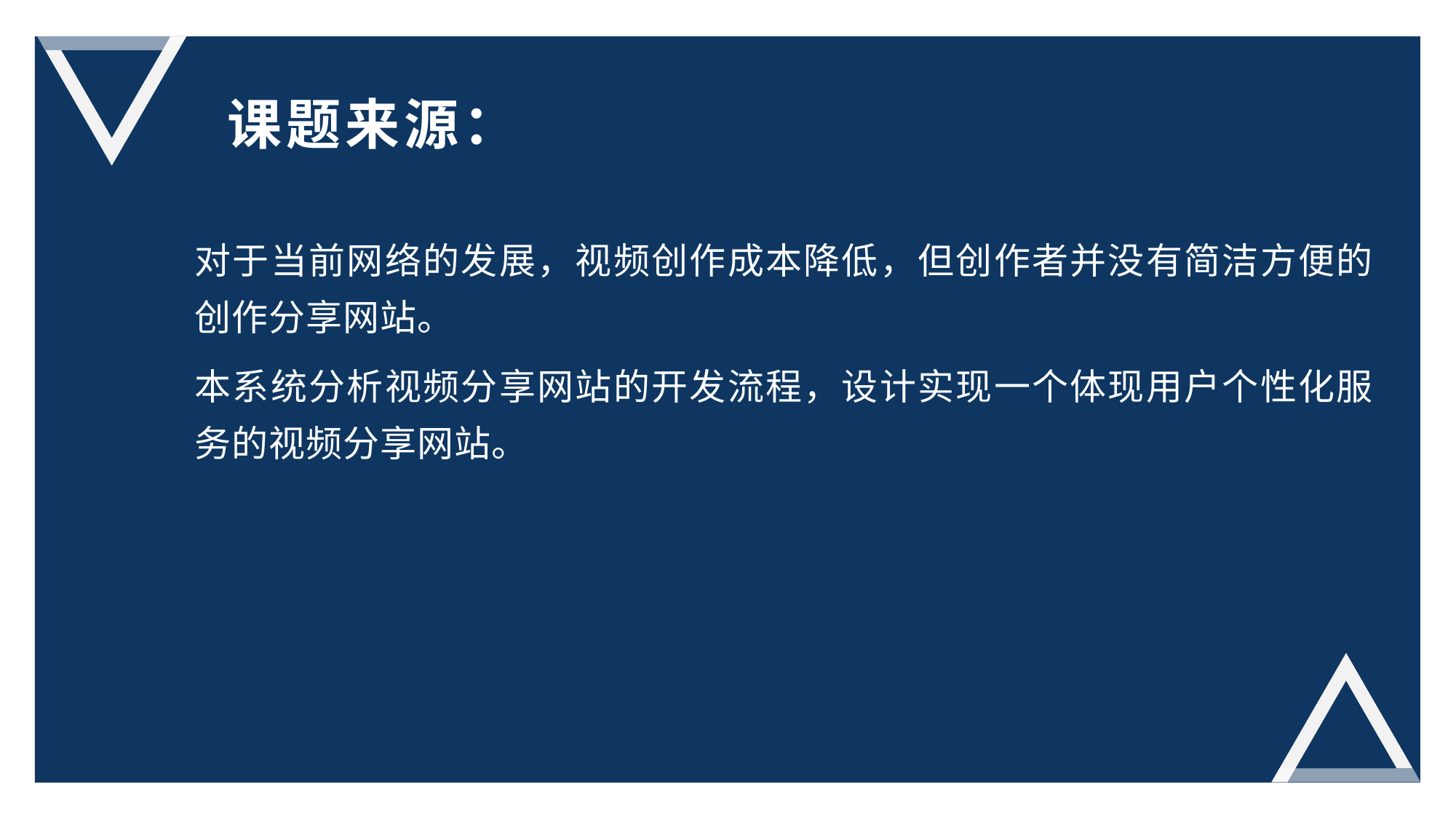

课题来源：
对于当前网络的发展，视频创作成本降低，但创作者并没有简洁方便的创作分享网站。
本系统分析视频分享网站的开发流程，设计实现一个体现用户个性化服务的视频分享网站。